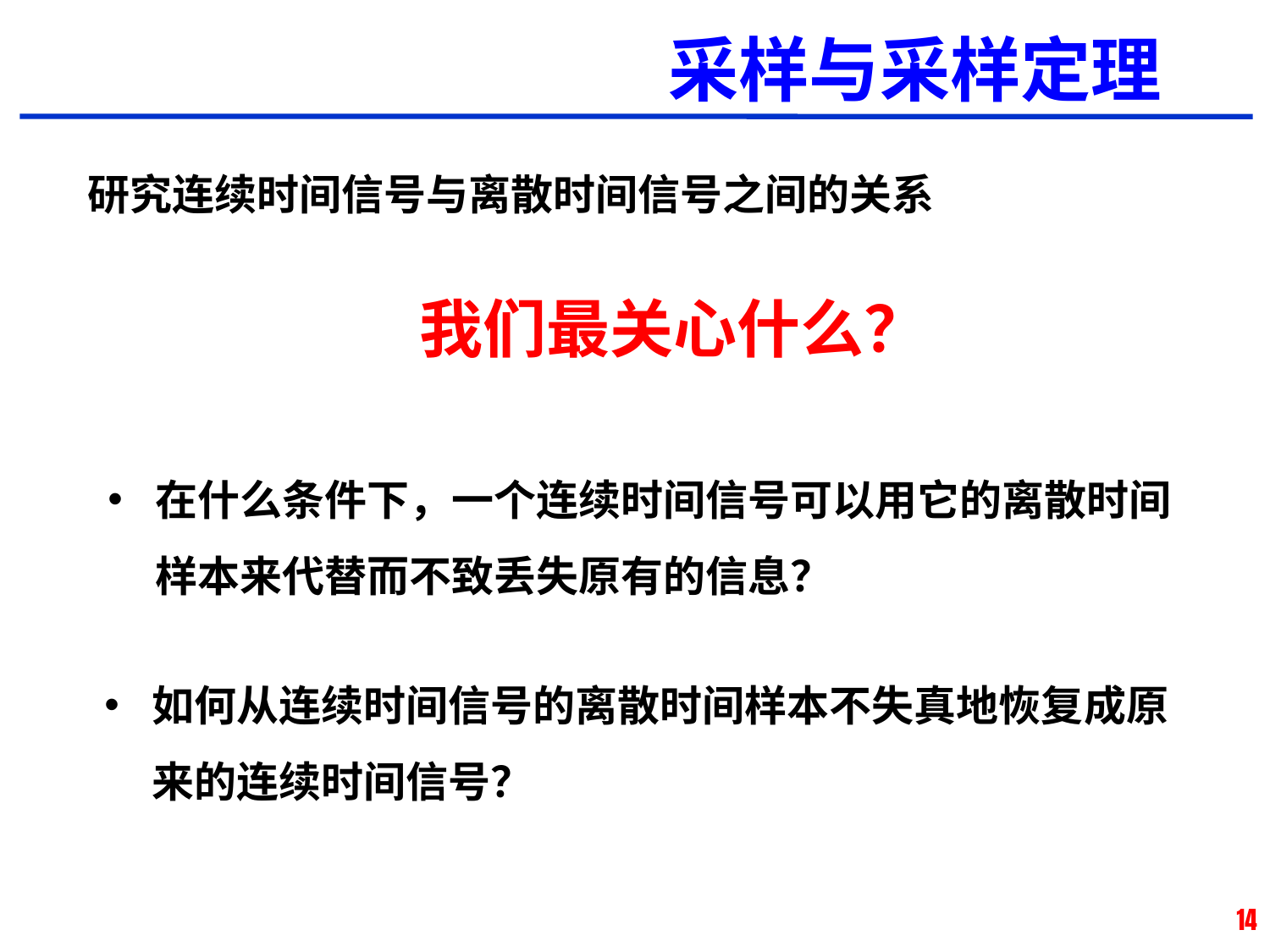

# 采样与采样定理
研究连续时间信号与离散时间信号之间的关系
                      我们最关心什么？

在什么条件下，一个连续时间信号可以用它的离散时间样本来代替而不致丢失原有的信息？
如何从连续时间信号的离散时间样本不失真地恢复成原来的连续时间信号？
14